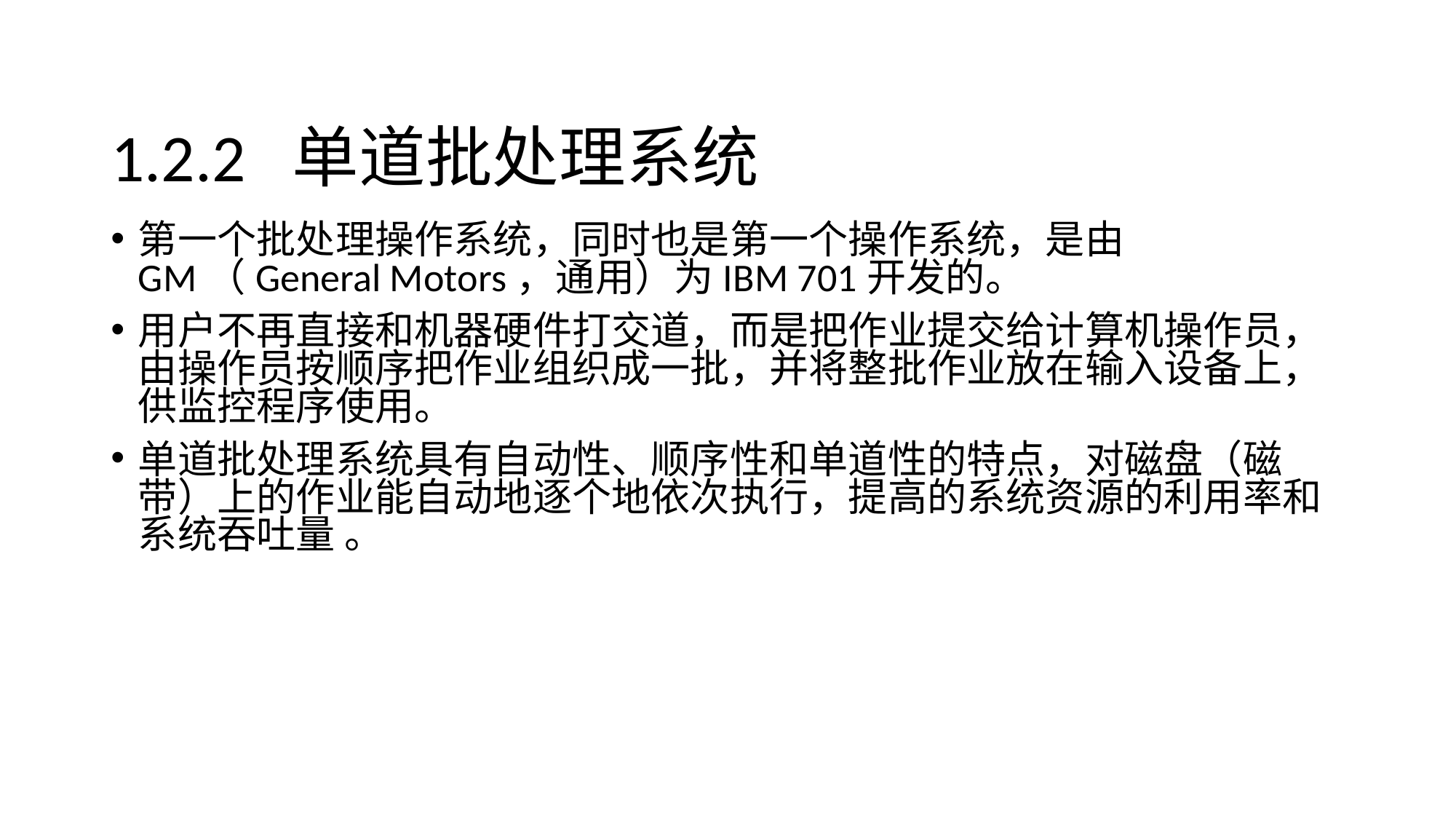

# 1.2.2  单道批处理系统
第一个批处理操作系统，同时也是第一个操作系统，是由GM（General Motors，通用）为IBM 701开发的。
用户不再直接和机器硬件打交道，而是把作业提交给计算机操作员，由操作员按顺序把作业组织成一批，并将整批作业放在输入设备上，供监控程序使用。
单道批处理系统具有自动性、顺序性和单道性的特点，对磁盘（磁带）上的作业能自动地逐个地依次执行，提高的系统资源的利用率和系统吞吐量 。
4